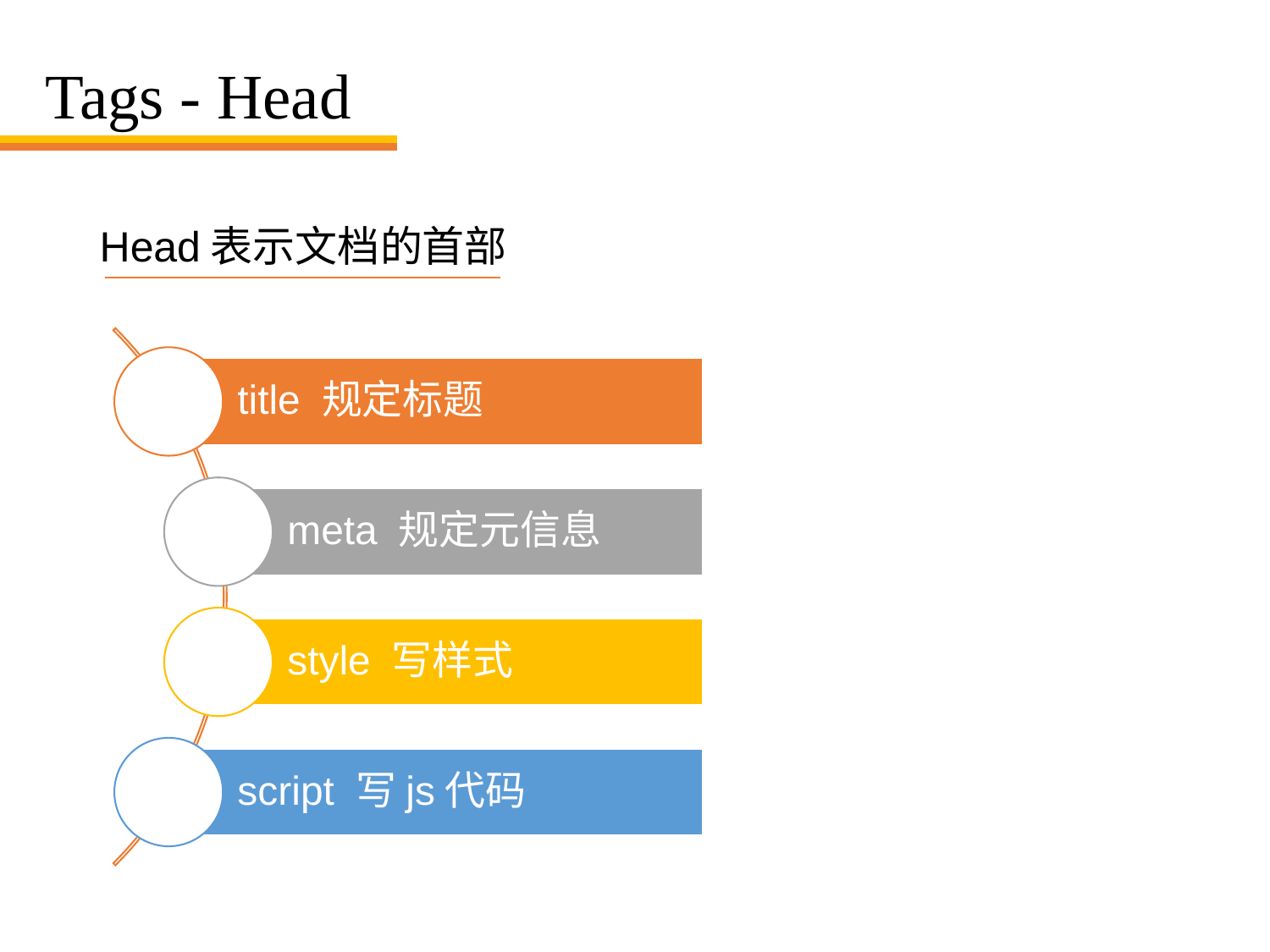

# Tags - Head
Head表示文档的首部
title 规定标题
meta 规定元信息
style 写样式
script 写js代码